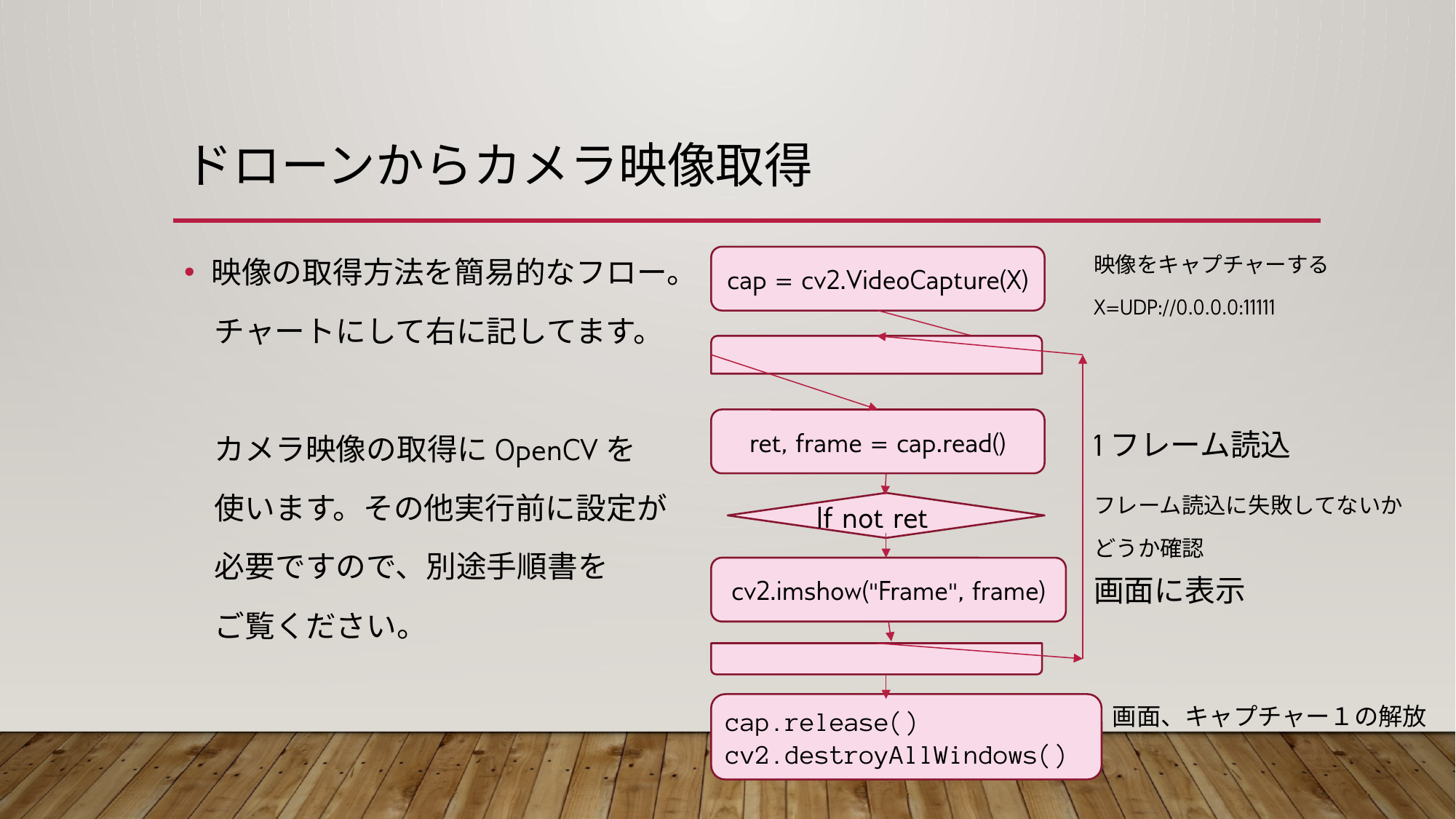

# ドローンからカメラ映像取得
映像をキャプチャーする
X=UDP://0.0.0.0:11111
映像の取得方法を簡易的なフロー。
　チャートにして右に記してます。

　カメラ映像の取得にOpenCVを
　使います。その他実行前に設定が
　必要ですので、別途手順書を
　ご覧ください。
cap = cv2.VideoCapture(X)

ret, frame = cap.read()
1フレーム読込
フレーム読込に失敗してないか
どうか確認
If not ret

cv2.imshow("Frame", frame)
画面に表示

画面、キャプチャー１の解放
cap.release()
cv2.destroyAllWindows()